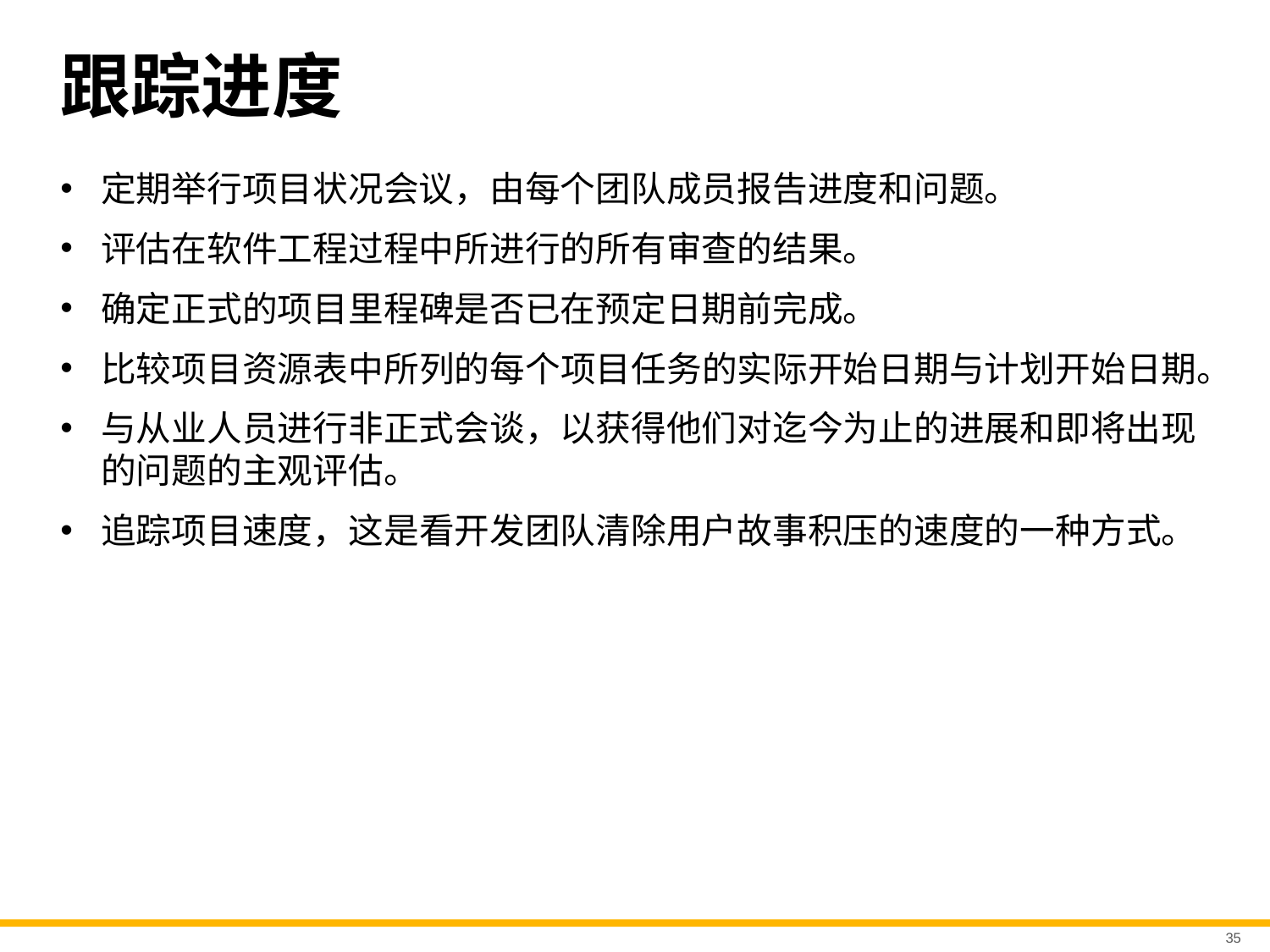

# 跟踪进度
定期举行项目状况会议，由每个团队成员报告进度和问题。
评估在软件工程过程中所进行的所有审查的结果。
确定正式的项目里程碑是否已在预定日期前完成。
比较项目资源表中所列的每个项目任务的实际开始日期与计划开始日期。
与从业人员进行非正式会谈，以获得他们对迄今为止的进展和即将出现的问题的主观评估。
追踪项目速度，这是看开发团队清除用户故事积压的速度的一种方式。
35